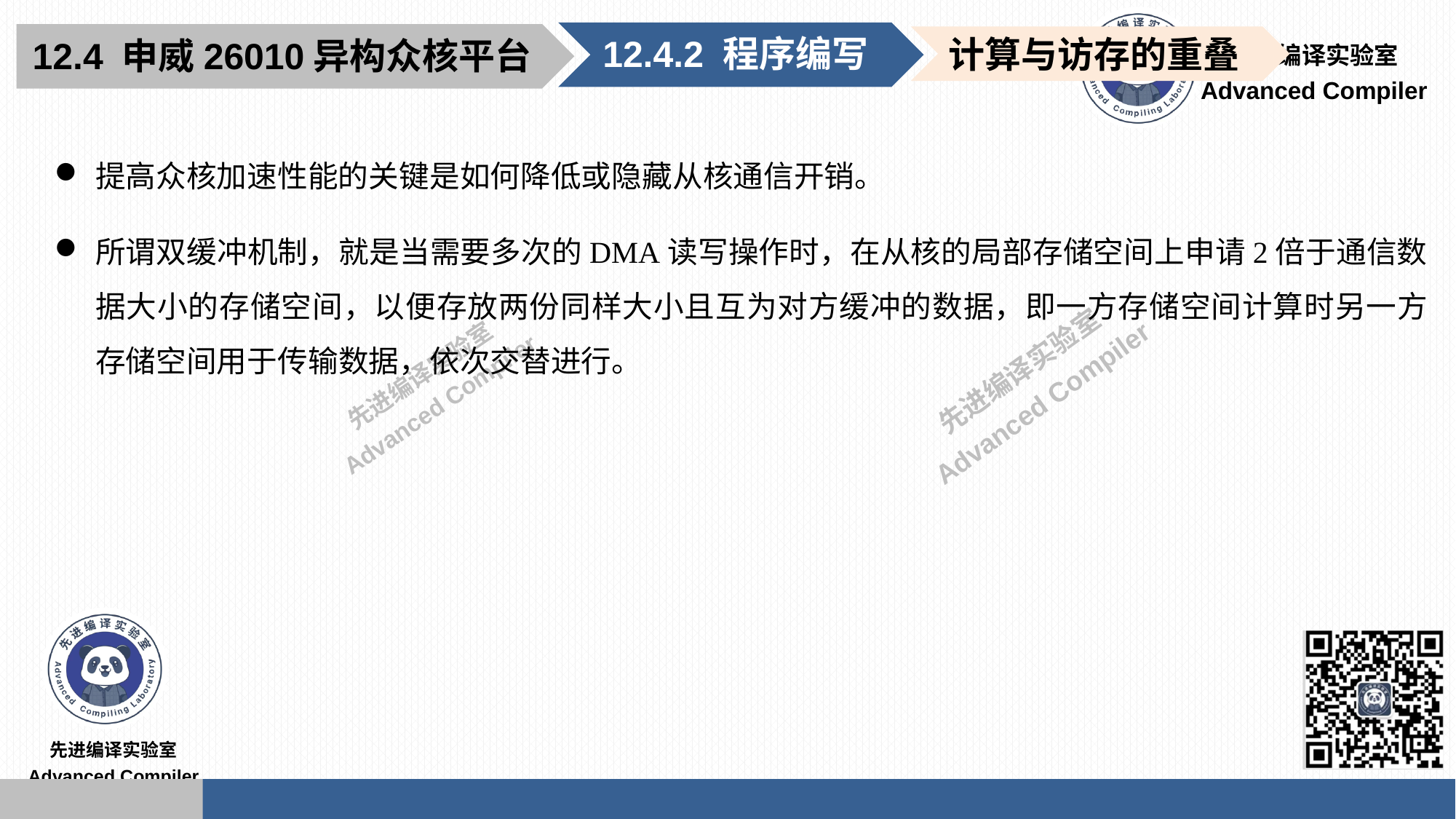

12.4.2 程序编写

12.4 申威26010异构众核平台
计算与访存的重叠
提高众核加速性能的关键是如何降低或隐藏从核通信开销。
所谓双缓冲机制，就是当需要多次的DMA读写操作时，在从核的局部存储空间上申请2倍于通信数据大小的存储空间，以便存放两份同样大小且互为对方缓冲的数据，即一方存储空间计算时另一方存储空间用于传输数据，依次交替进行。